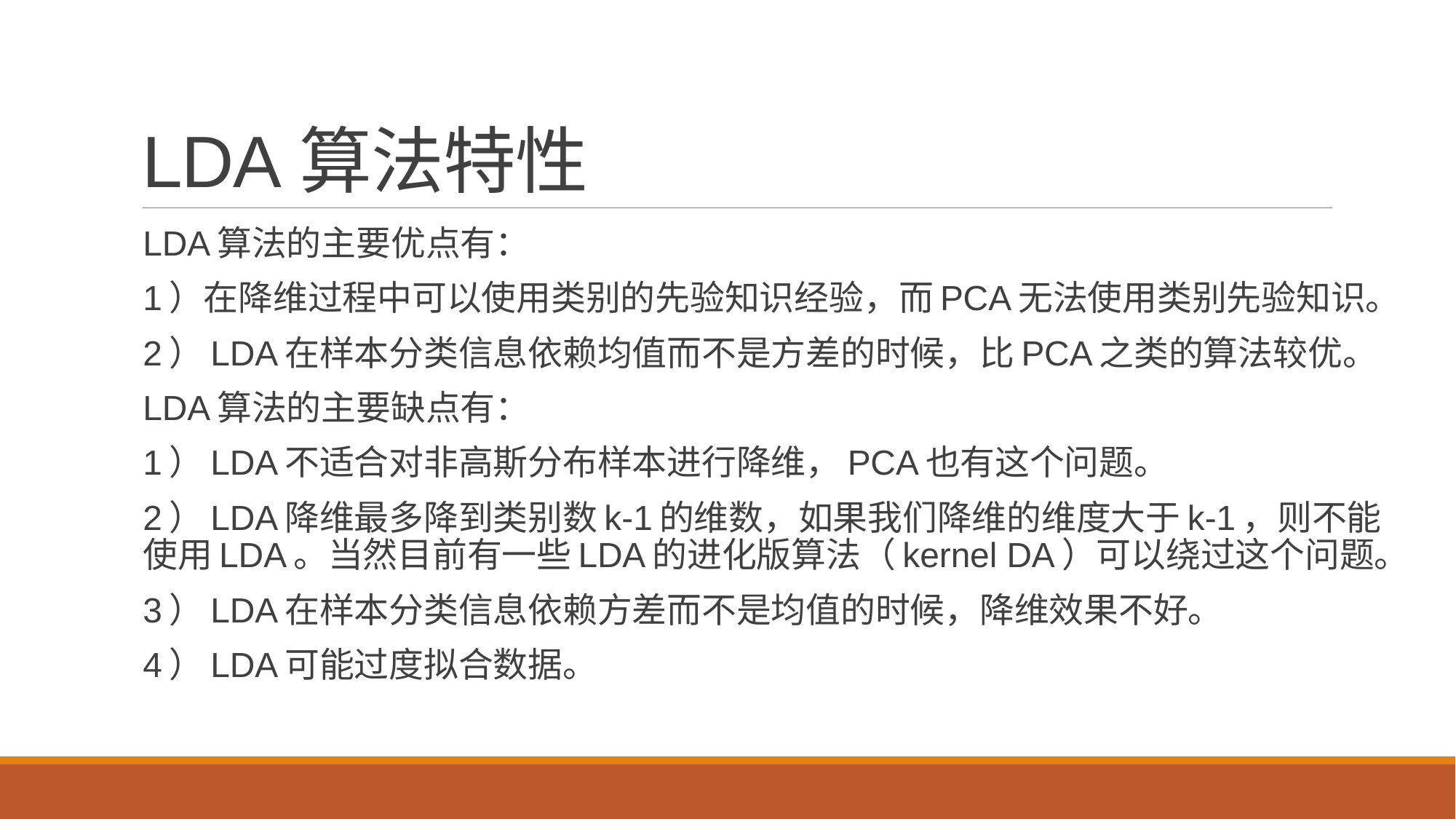

# LDA算法特性
LDA算法的主要优点有：
1）在降维过程中可以使用类别的先验知识经验，而PCA无法使用类别先验知识。
2）LDA在样本分类信息依赖均值而不是方差的时候，比PCA之类的算法较优。
LDA算法的主要缺点有：
1）LDA不适合对非高斯分布样本进行降维，PCA也有这个问题。
2）LDA降维最多降到类别数k-1的维数，如果我们降维的维度大于k-1，则不能使用LDA。当然目前有一些LDA的进化版算法（kernel DA）可以绕过这个问题。
3）LDA在样本分类信息依赖方差而不是均值的时候，降维效果不好。
4）LDA可能过度拟合数据。